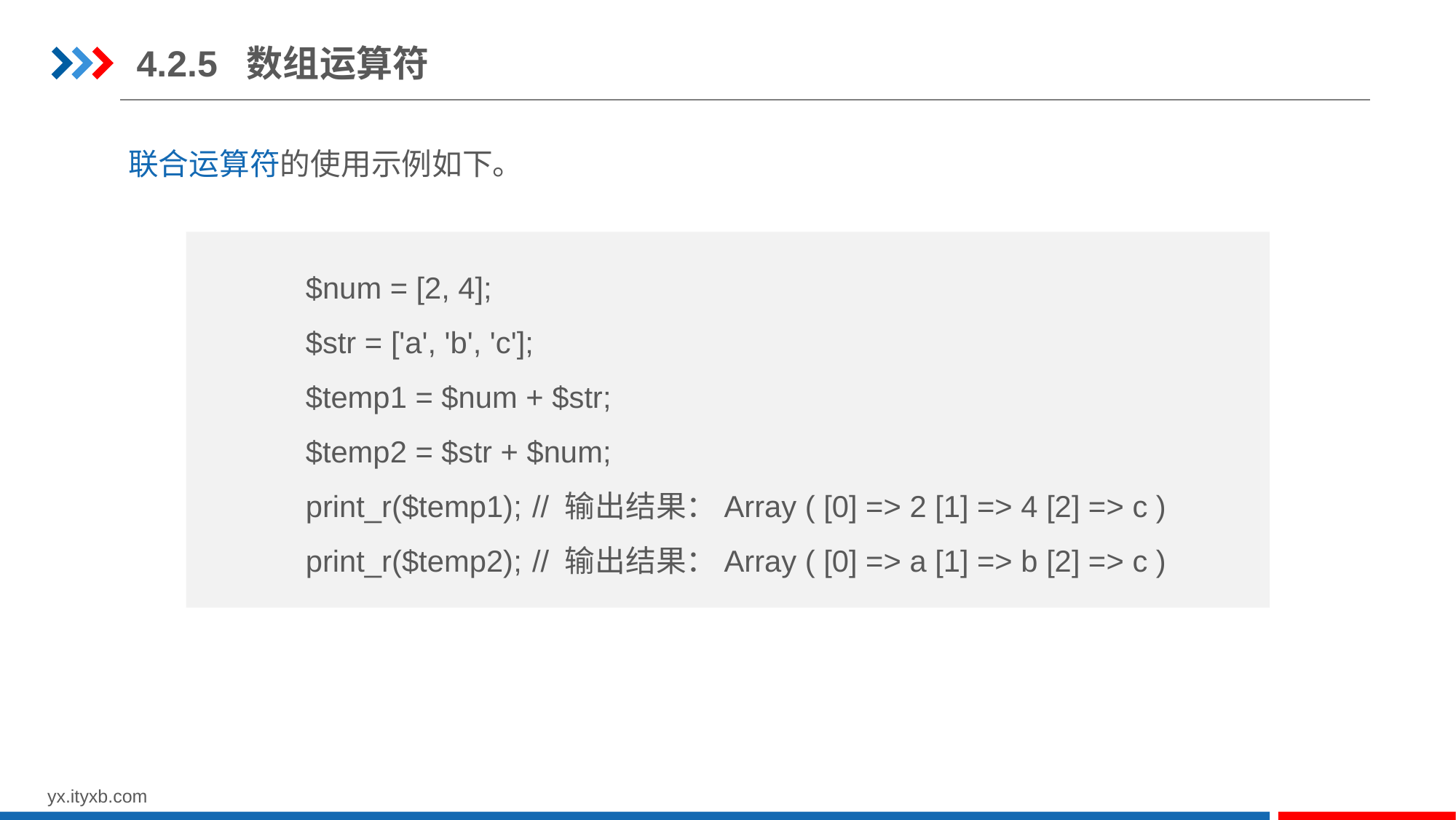

4.2.5  数组运算符
联合运算符的使用示例如下。

$num = [2, 4];
$str = ['a', 'b', 'c'];
$temp1 = $num + $str;
$temp2 = $str + $num;
print_r($temp1);	 // 输出结果：Array ( [0] => 2 [1] => 4 [2] => c )
print_r($temp2);	 // 输出结果：Array ( [0] => a [1] => b [2] => c )